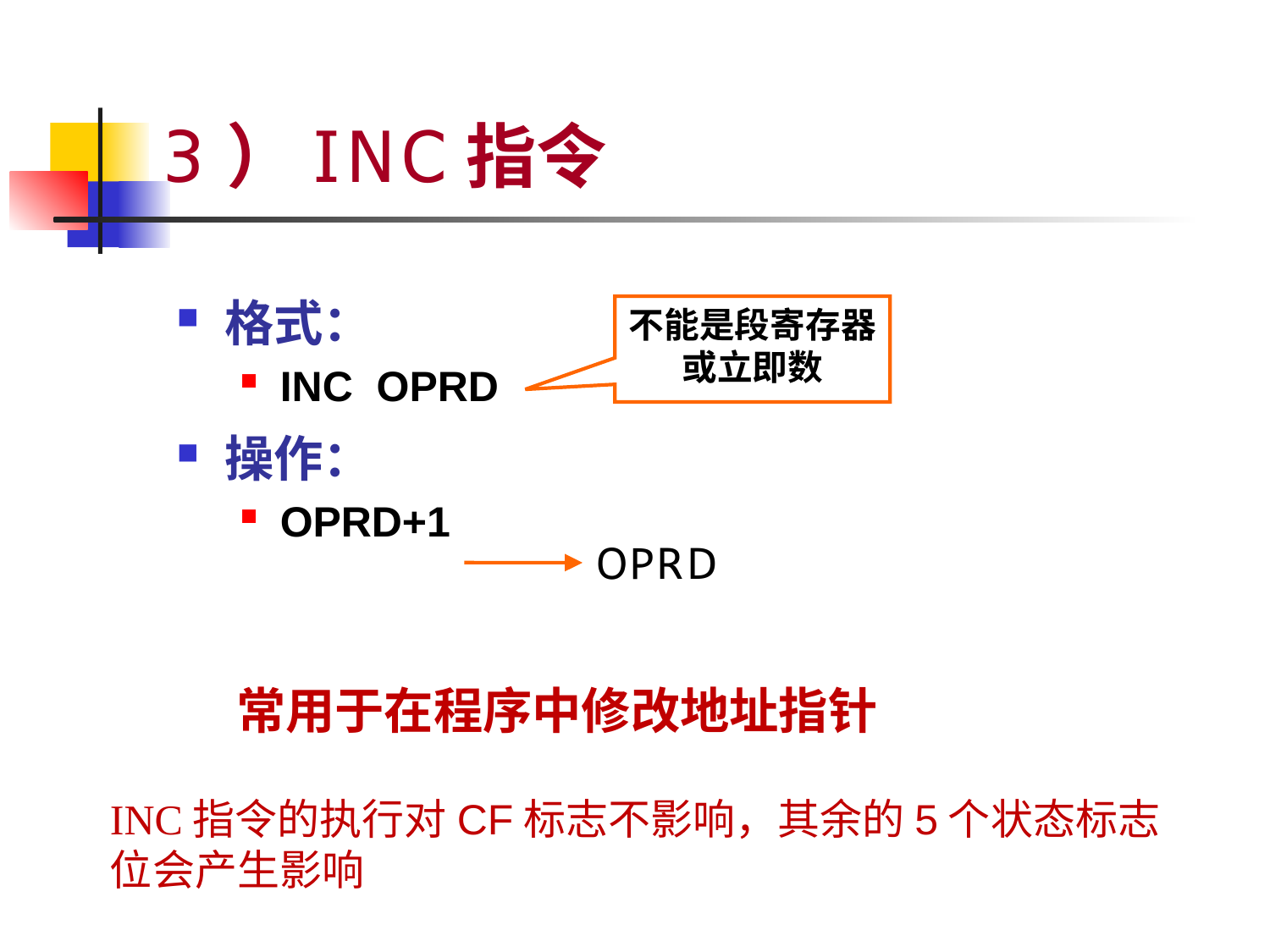

# 3）INC指令
格式：
INC  OPRD
操作：
OPRD+1
不能是段寄存器或立即数
OPRD

常用于在程序中修改地址指针
INC指令的执行对CF标志不影响，其余的5个状态标志
位会产生影响
93